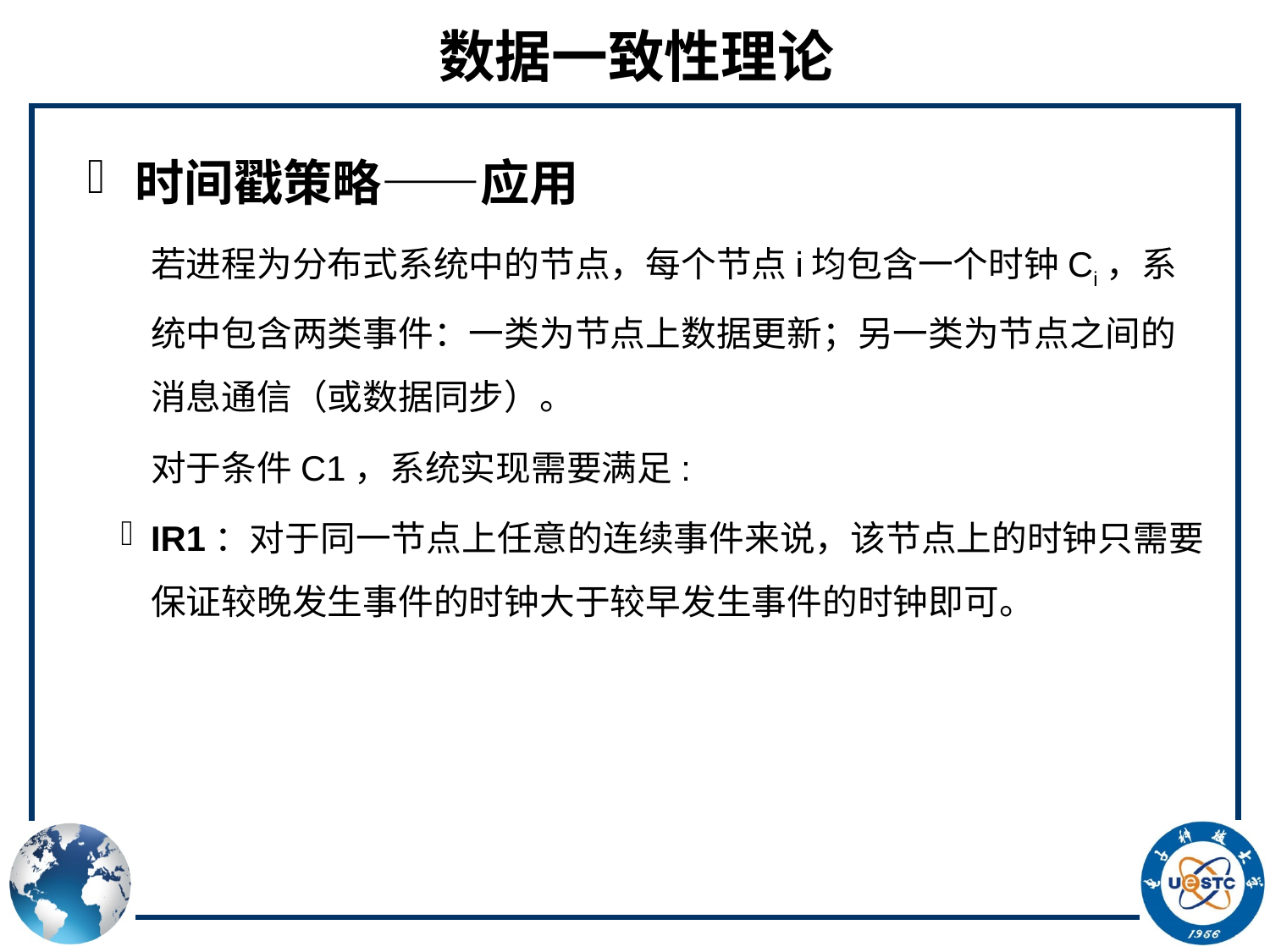

# 数据一致性理论
时间戳策略——应用
若进程为分布式系统中的节点，每个节点i均包含一个时钟Ci，系统中包含两类事件：一类为节点上数据更新；另一类为节点之间的消息通信（或数据同步）。
对于条件C1，系统实现需要满足:
IR1：对于同一节点上任意的连续事件来说，该节点上的时钟只需要保证较晚发生事件的时钟大于较早发生事件的时钟即可。